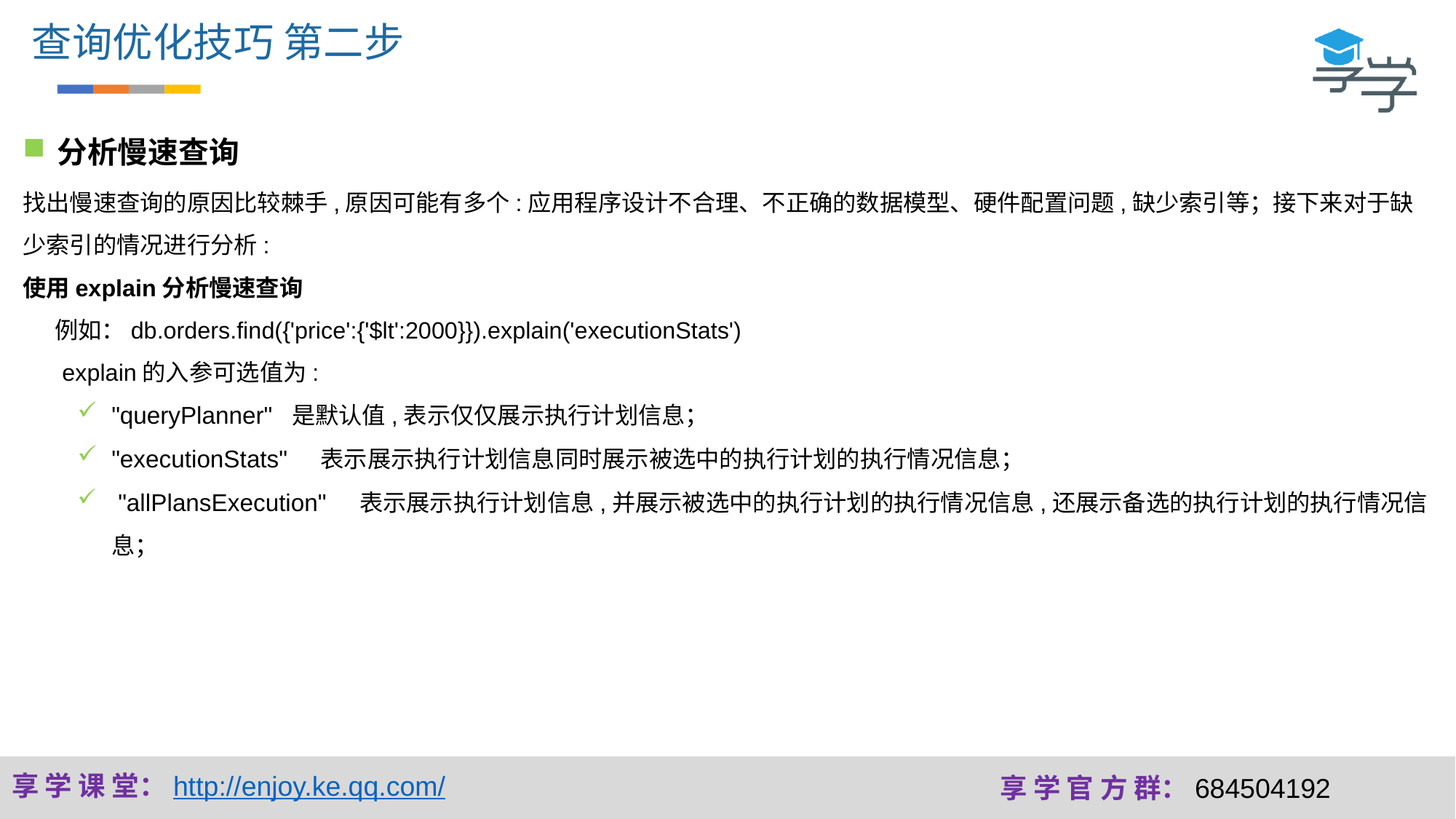

查询优化技巧 第二步

分析慢速查询
找出慢速查询的原因比较棘手,原因可能有多个:应用程序设计不合理、不正确的数据模型、硬件配置问题,缺少索引等；接下来对于缺少索引的情况进行分析:
使用explain分析慢速查询
     例如：db.orders.find({'price':{'$lt':2000}}).explain('executionStats')
      explain的入参可选值为:
"queryPlanner"  是默认值,表示仅仅展示执行计划信息；
"executionStats"    表示展示执行计划信息同时展示被选中的执行计划的执行情况信息；
 "allPlansExecution"    表示展示执行计划信息,并展示被选中的执行计划的执行情况信息,还展示备选的执行计划的执行情况信息；